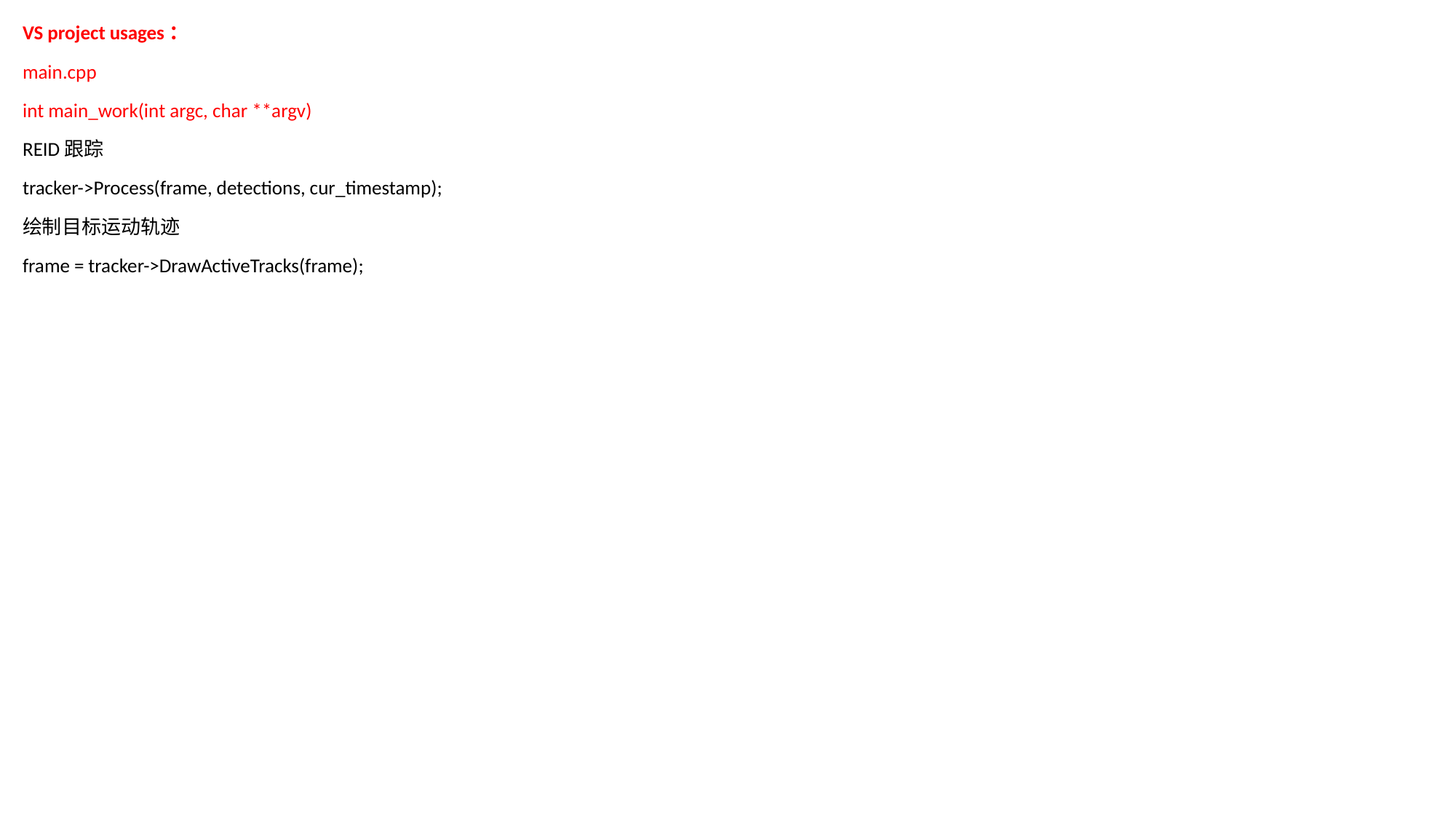

VS project usages：
main.cpp
int main_work(int argc, char **argv)
REID跟踪
tracker->Process(frame, detections, cur_timestamp);
绘制目标运动轨迹
frame = tracker->DrawActiveTracks(frame);